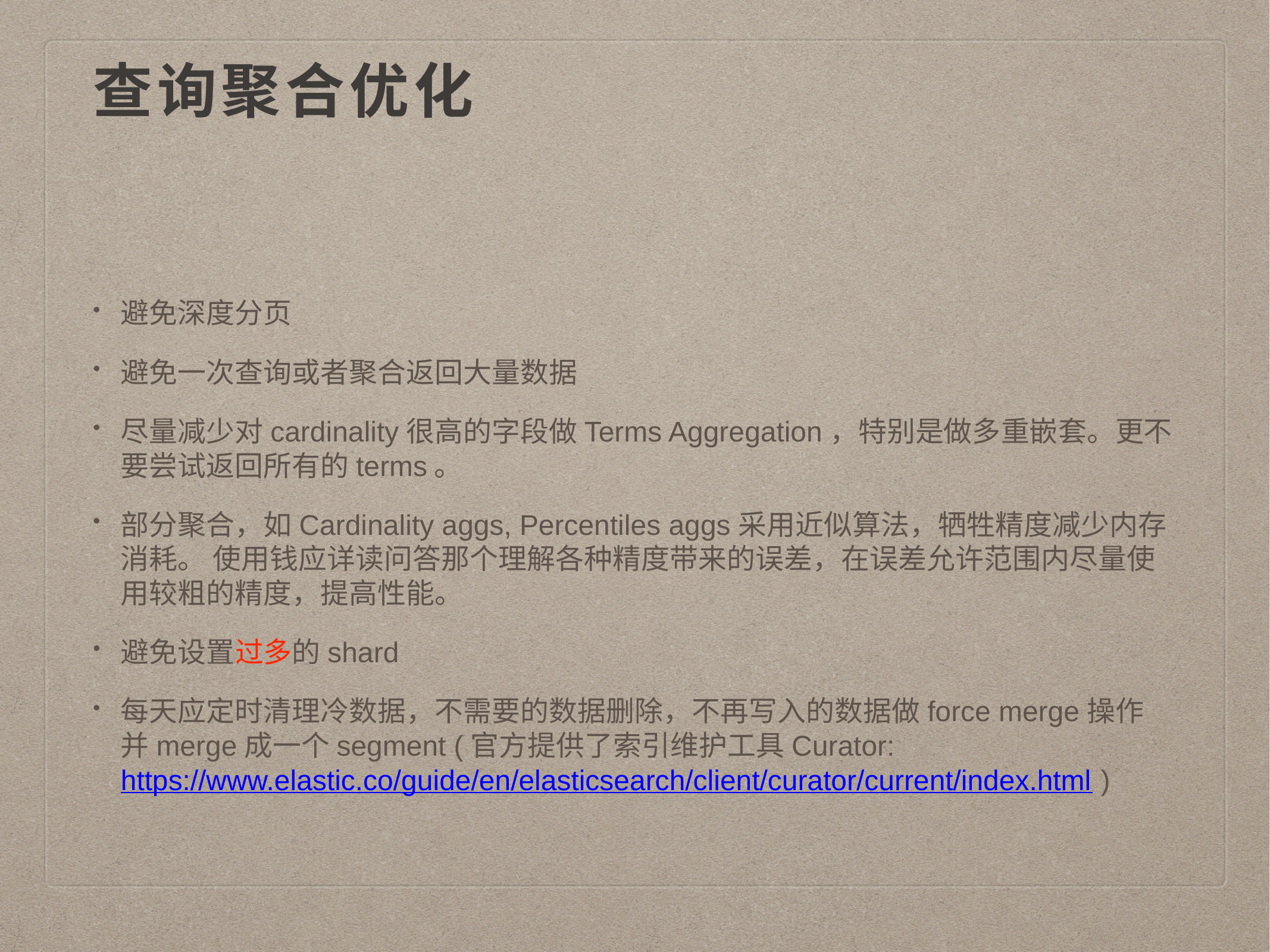

# 查询聚合优化
避免深度分页
避免一次查询或者聚合返回大量数据
尽量减少对cardinality很高的字段做Terms Aggregation，特别是做多重嵌套。更不要尝试返回所有的terms。
部分聚合，如Cardinality aggs, Percentiles aggs采用近似算法，牺牲精度减少内存消耗。 使用钱应详读问答那个理解各种精度带来的误差，在误差允许范围内尽量使用较粗的精度，提高性能。
避免设置过多的shard
每天应定时清理冷数据，不需要的数据删除，不再写入的数据做force merge操作 并merge成一个segment (官方提供了索引维护工具Curator:  https://www.elastic.co/guide/en/elasticsearch/client/curator/current/index.html )
15